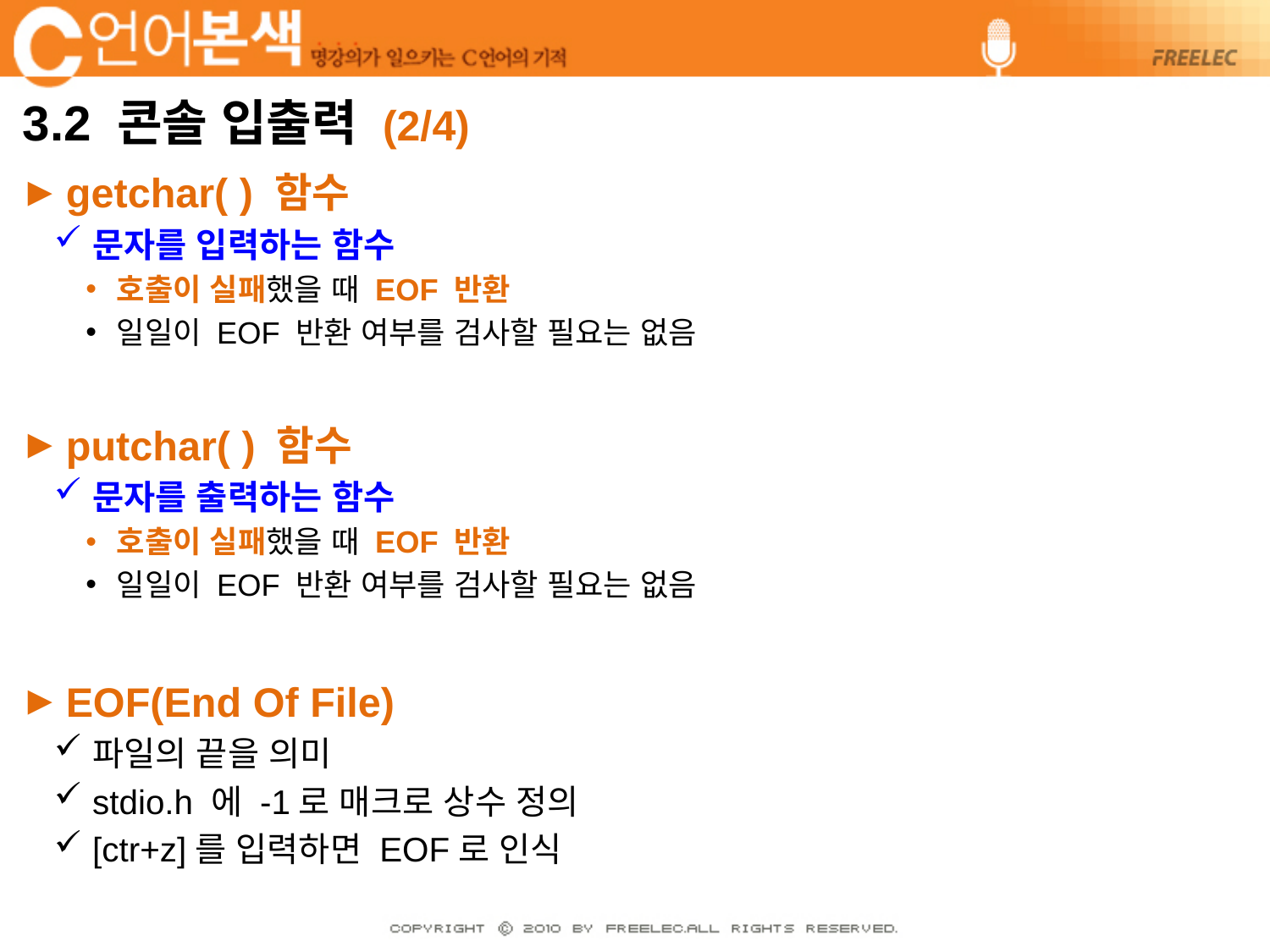

# 3.2 콘솔 입출력 (2/4)
getchar( ) 함수
문자를 입력하는 함수
호출이 실패했을 때 EOF 반환
일일이 EOF 반환 여부를 검사할 필요는 없음

putchar( ) 함수
문자를 출력하는 함수
호출이 실패했을 때 EOF 반환
일일이 EOF 반환 여부를 검사할 필요는 없음

EOF(End Of File)
파일의 끝을 의미
stdio.h 에 -1로 매크로 상수 정의
[ctr+z]를 입력하면 EOF로 인식